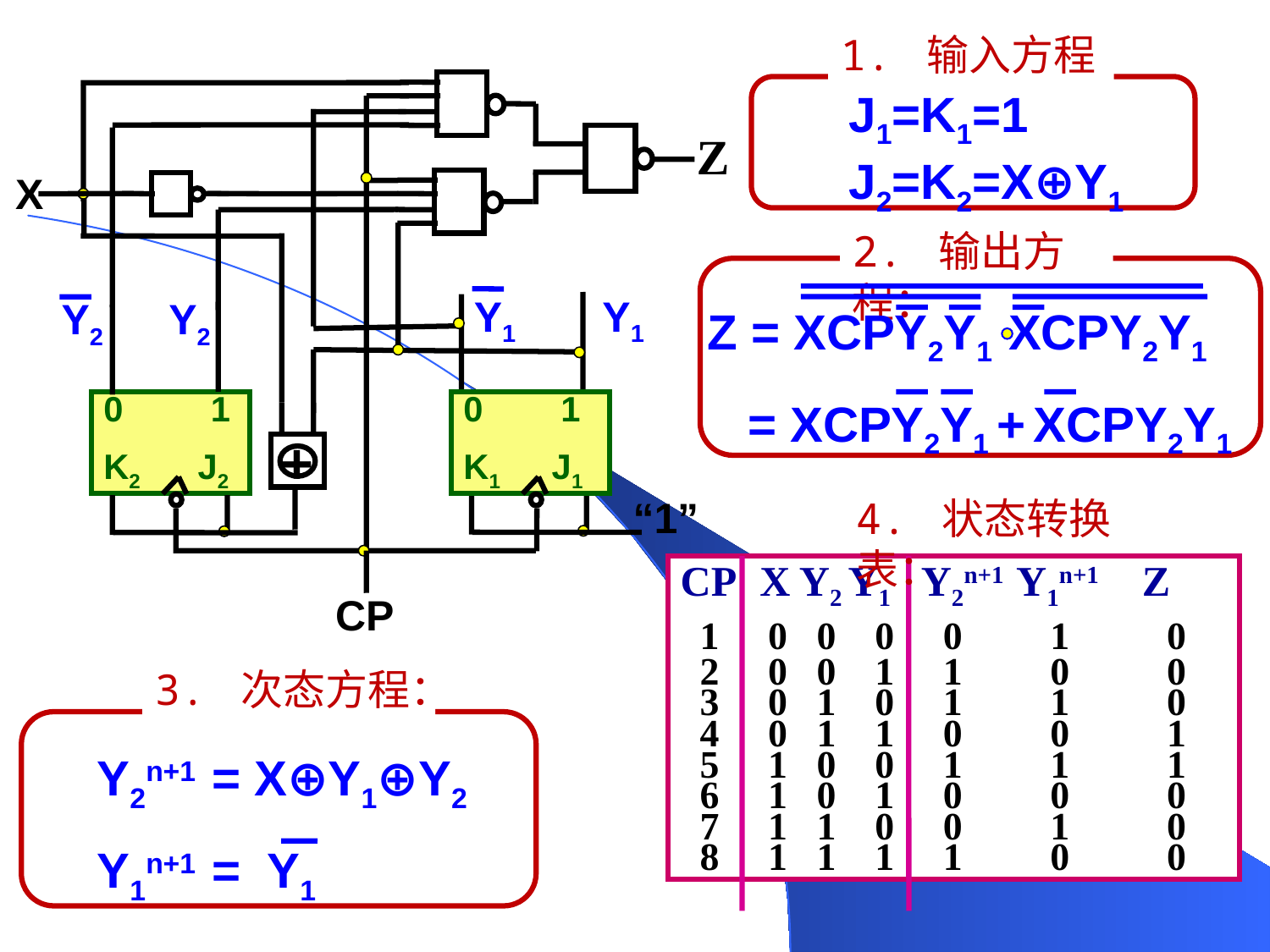

1. 输入方程

Z

X

Y1
Y1
Y2
Y2

 0         1
 K2          J2

 0        1
 K1         J1

+
“1”

CP

J1=K1=1     J2=K2=X⊕Y1
2. 输出方程：

Z = XCPY2Y1  XCPY2Y1
     = XCPY2Y1 + XCPY2Y1

4. 状态转换表：
CP   X Y2 Y1   Y2n+1  Y1n+1       Z
  1     0   0    0     0         1          0
  2     0   0    1     1         0          0
  3     0   1    0     1         1          0
  4     0   1    1     0         0          1
  5     1   0    0     1         1          1
  6     1   0    1     0         0          0
  7     1   1    0     0         1          0
  8     1   1    1     1         0          0

3. 次态方程：

Y2n+1  = X⊕Y1⊕Y2
Y1n+1  =  Y1